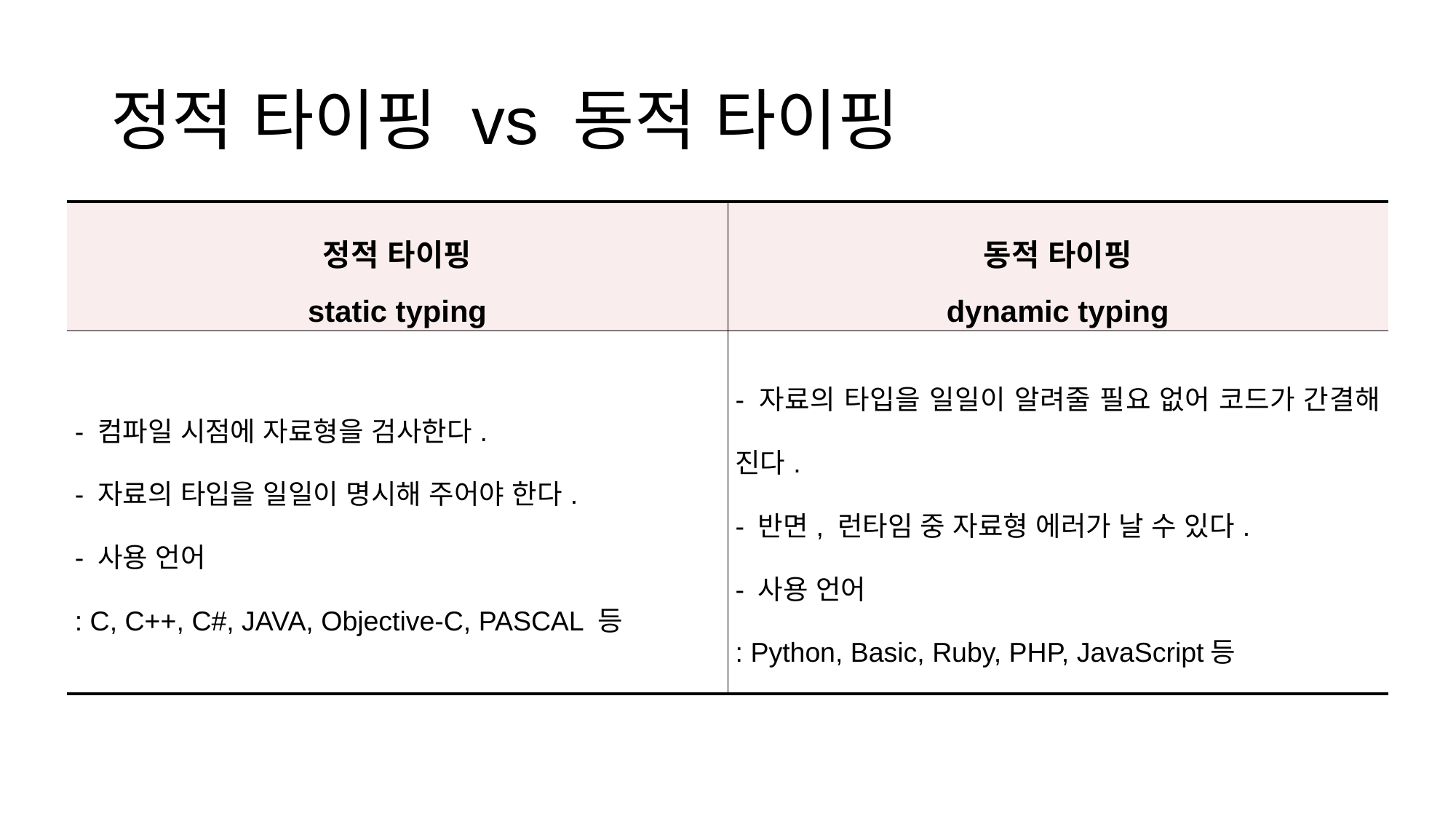

# 정적 타이핑 vs 동적 타이핑
| 정적 타이핑 static typing | 동적 타이핑 dynamic typing |
| --- | --- |
| - 컴파일 시점에 자료형을 검사한다. - 자료의 타입을 일일이 명시해 주어야 한다. - 사용 언어 : C, C++, C#, JAVA, Objective-C, PASCAL 등 | - 자료의 타입을 일일이 알려줄 필요 없어 코드가 간결해 진다. - 반면, 런타임 중 자료형 에러가 날 수 있다. - 사용 언어 : Python, Basic, Ruby, PHP, JavaScript등 |